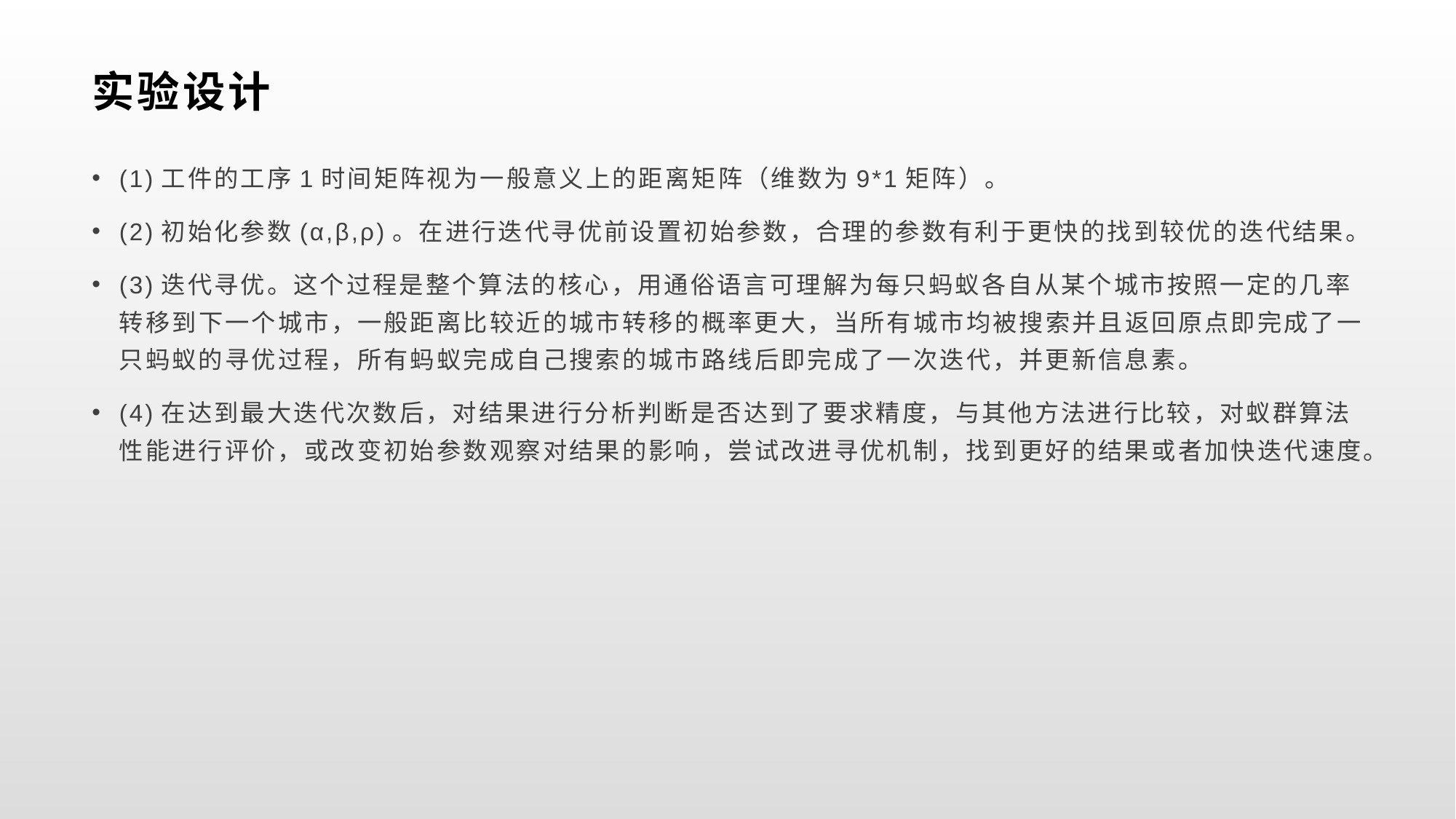

# 实验设计
(1)工件的工序1时间矩阵视为一般意义上的距离矩阵（维数为9*1矩阵）。
(2)初始化参数(α,β,ρ)。在进行迭代寻优前设置初始参数，合理的参数有利于更快的找到较优的迭代结果。
(3)迭代寻优。这个过程是整个算法的核心，用通俗语言可理解为每只蚂蚁各自从某个城市按照一定的几率转移到下一个城市，一般距离比较近的城市转移的概率更大，当所有城市均被搜索并且返回原点即完成了一只蚂蚁的寻优过程，所有蚂蚁完成自己搜索的城市路线后即完成了一次迭代，并更新信息素。
(4)在达到最大迭代次数后，对结果进行分析判断是否达到了要求精度，与其他方法进行比较，对蚁群算法性能进行评价，或改变初始参数观察对结果的影响，尝试改进寻优机制，找到更好的结果或者加快迭代速度。